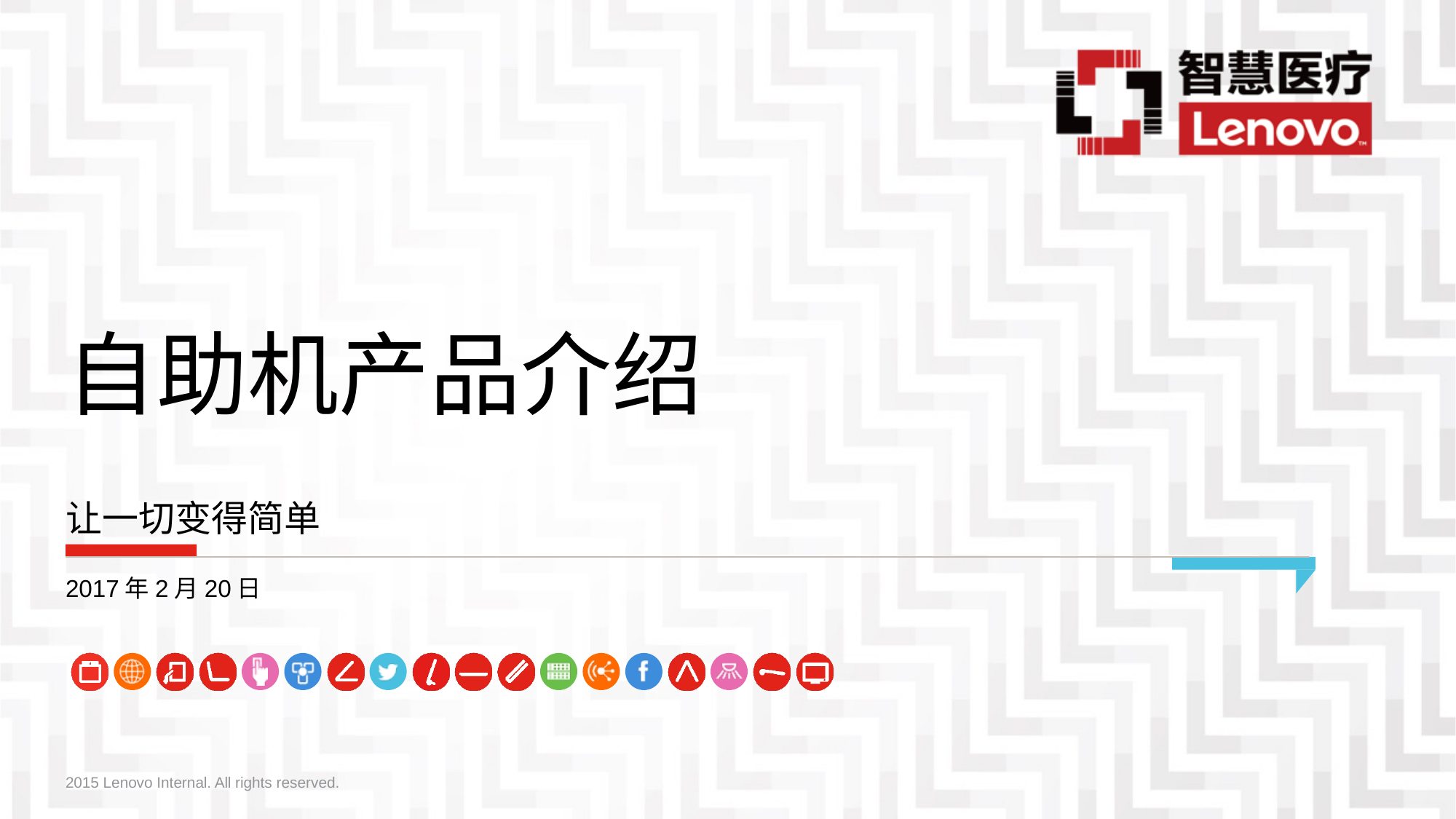

# 自助机产品介绍
让一切变得简单
2017年2月20日
2015 Lenovo Internal. All rights reserved.